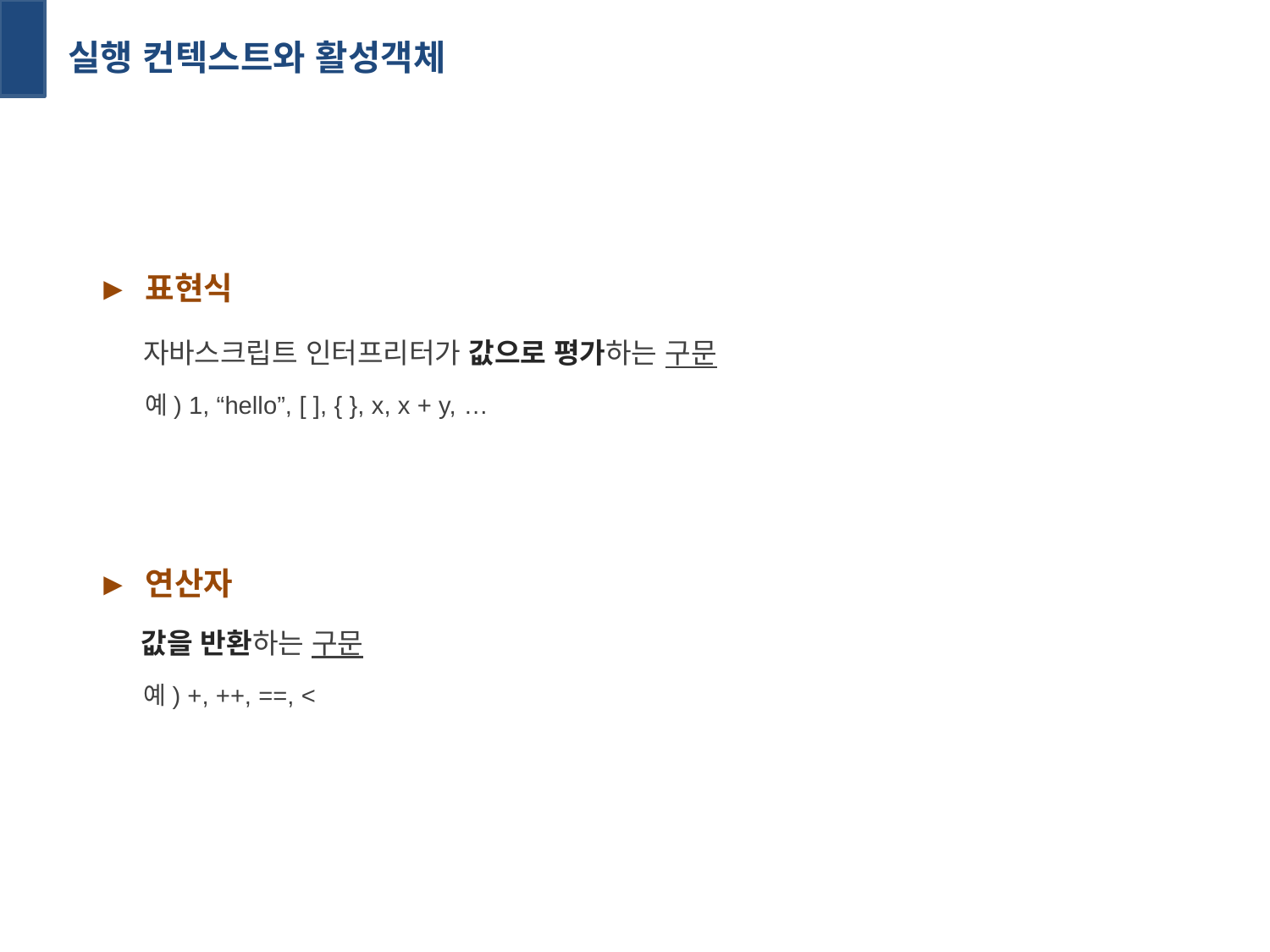

ㅊ
# 실행 컨텍스트와 활성객체
► 표현식
자바스크립트 인터프리터가 값으로 평가하는 구문
예) 1, “hello”, [ ], { }, x, x + y, …
► 연산자
값을 반환하는 구문
예) +, ++, ==, <